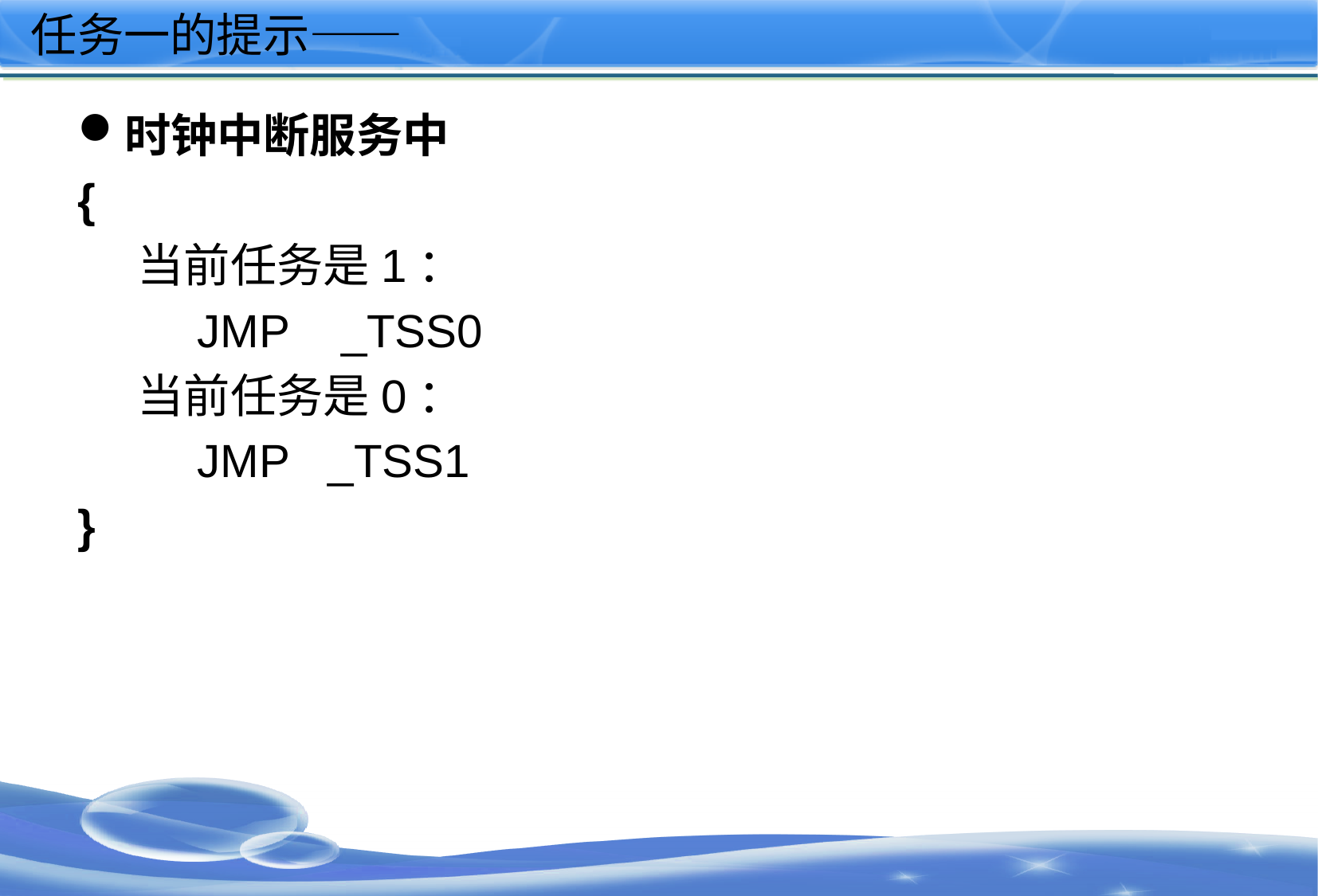

# 任务一的提示——
时钟中断服务中
{
当前任务是1：
JMP    _TSS0
当前任务是0：
JMP   _TSS1
}